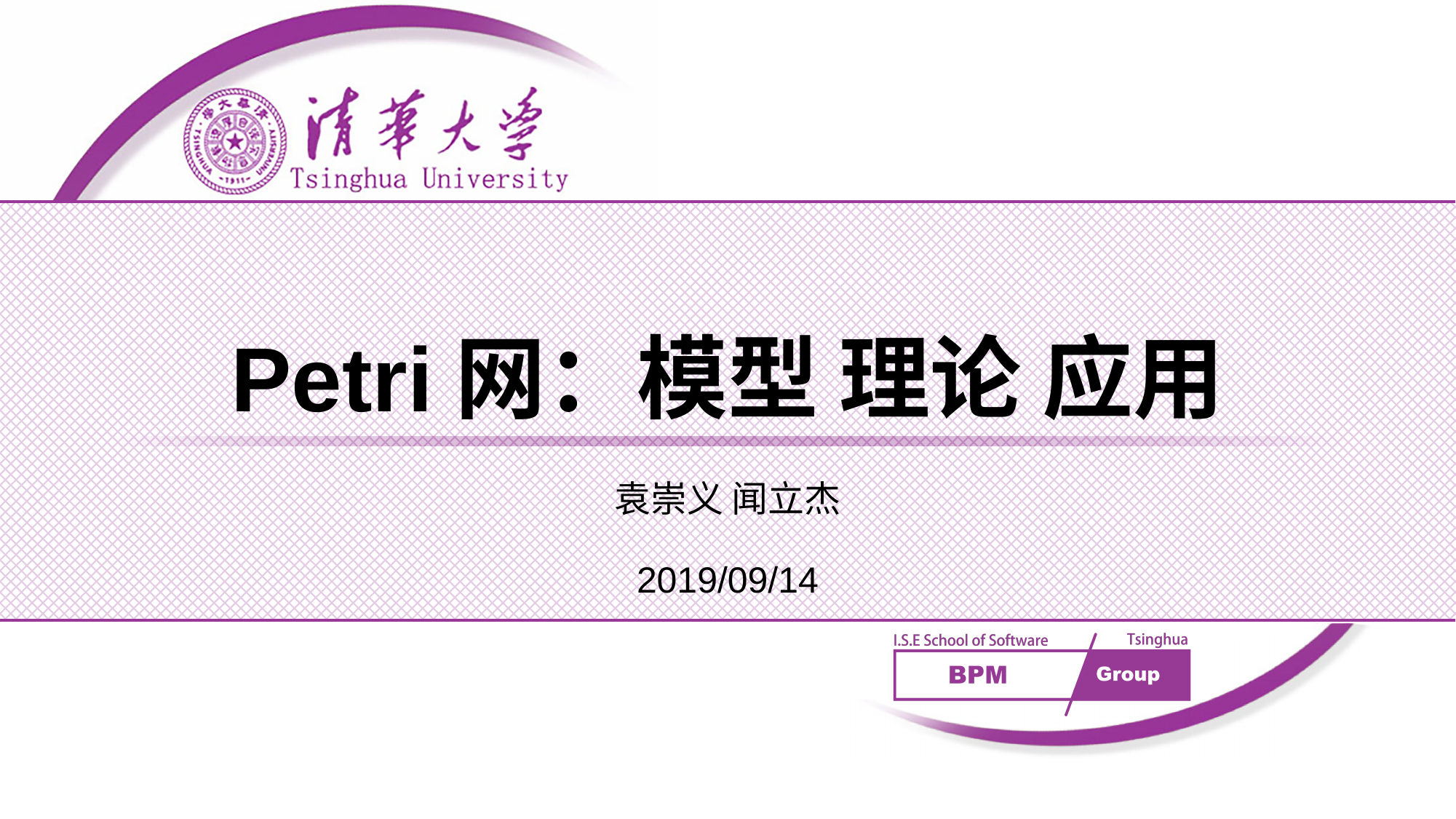

# Petri网：模型 理论 应用
袁崇义 闻立杰
2019/09/14